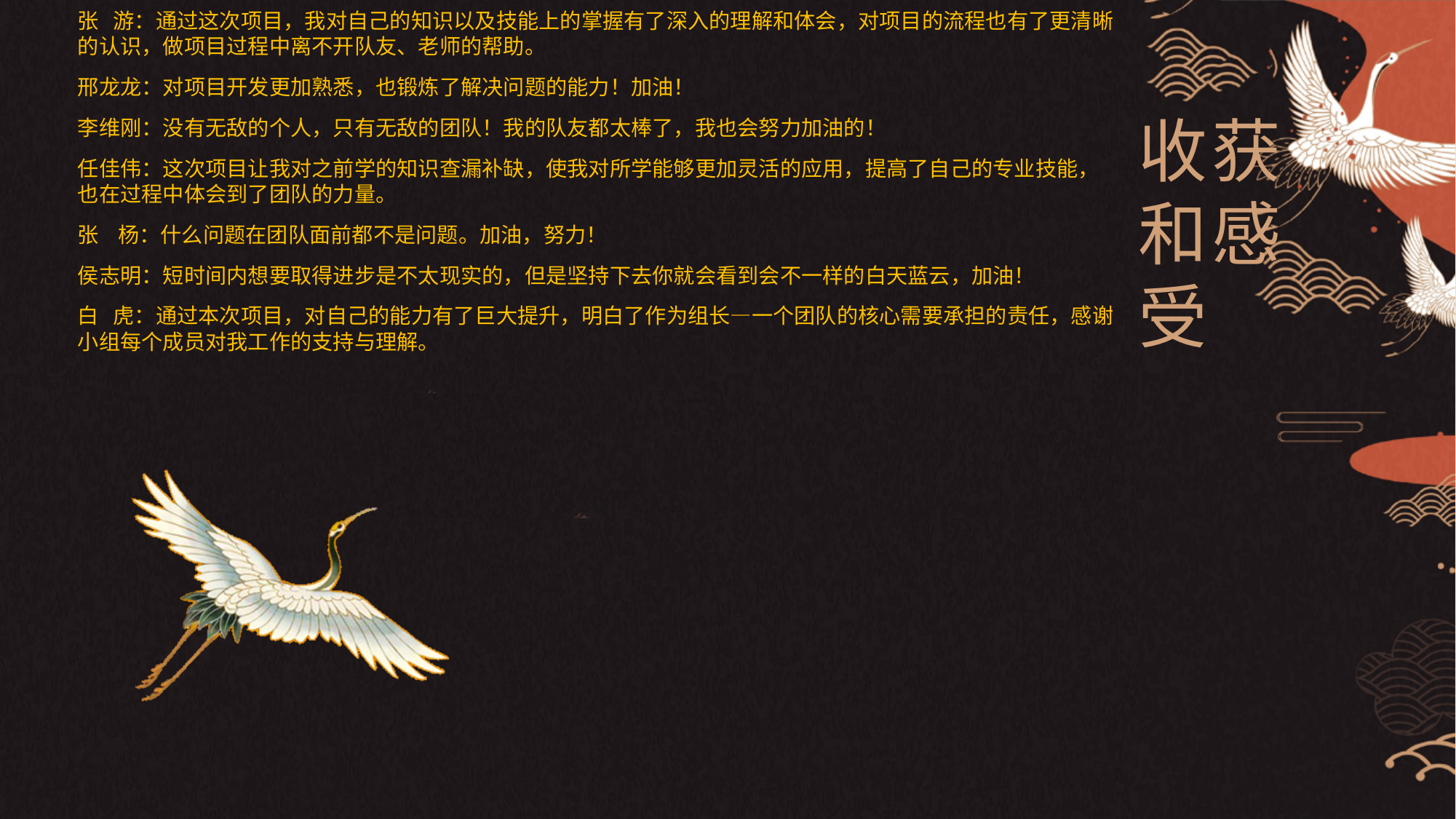

张   游：通过这次项目，我对自己的知识以及技能上的掌握有了深入的理解和体会，对项目的流程也有了更清晰的认识，做项目过程中离不开队友、老师的帮助。
邢龙龙：对项目开发更加熟悉，也锻炼了解决问题的能力！加油！
李维刚：没有无敌的个人，只有无敌的团队！我的队友都太棒了，我也会努力加油的！
任佳伟：这次项目让我对之前学的知识查漏补缺，使我对所学能够更加灵活的应用，提高了自己的专业技能，也在过程中体会到了团队的力量。
张    杨：什么问题在团队面前都不是问题。加油，努力！
侯志明：短时间内想要取得进步是不太现实的，但是坚持下去你就会看到会不一样的白天蓝云，加油！
白   虎：通过本次项目，对自己的能力有了巨大提升，明白了作为组长—一个团队的核心需要承担的责任，感谢小组每个成员对我工作的支持与理解。

# 收获和感受